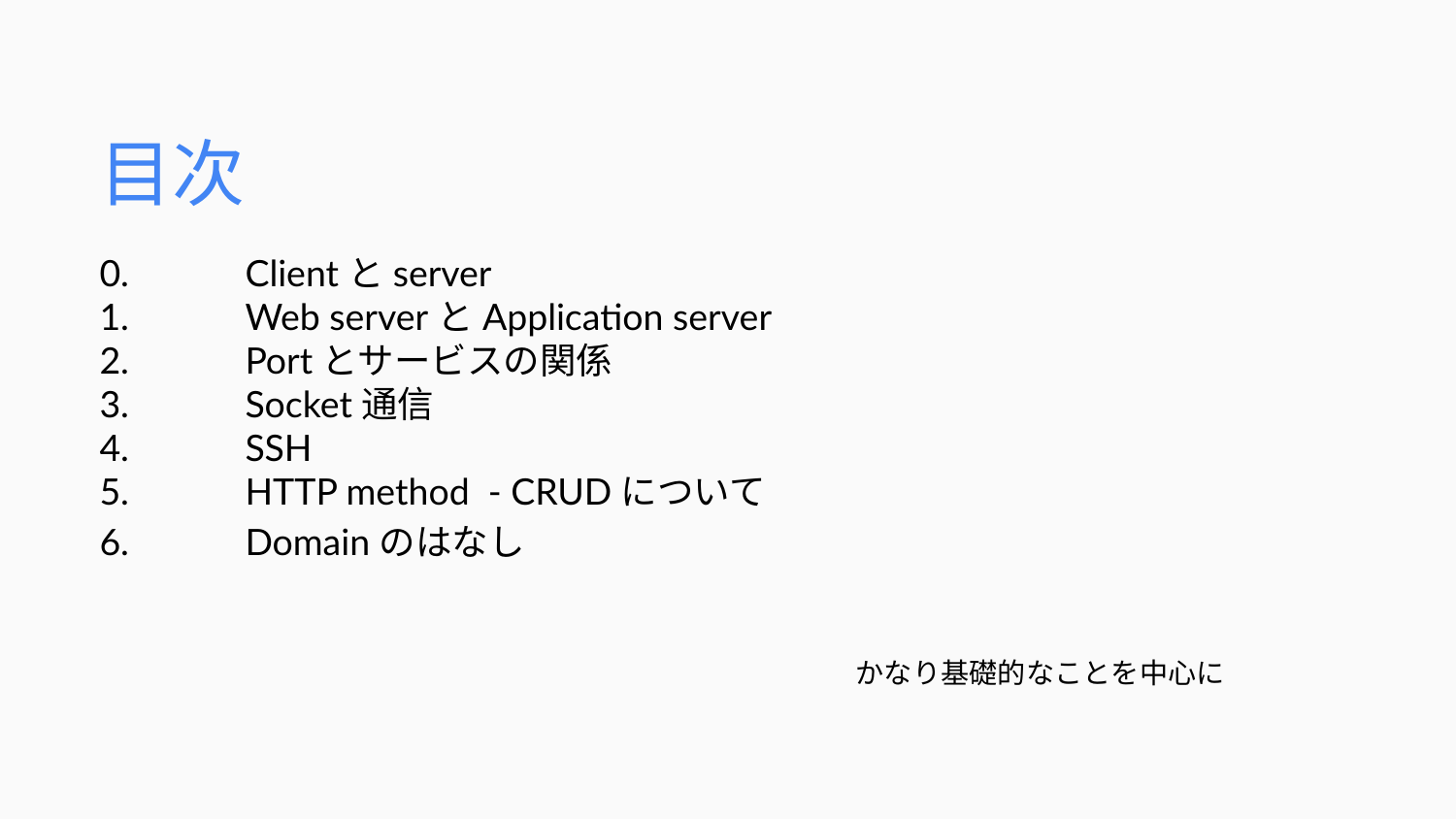

目次
0.	Clientとserver
1.	Web serverとApplication server
2.	Portとサービスの関係
3.	Socket通信
4.	SSH
5.	HTTP method  - CRUDについて
6.	Domainのはなし
かなり基礎的なことを中心に